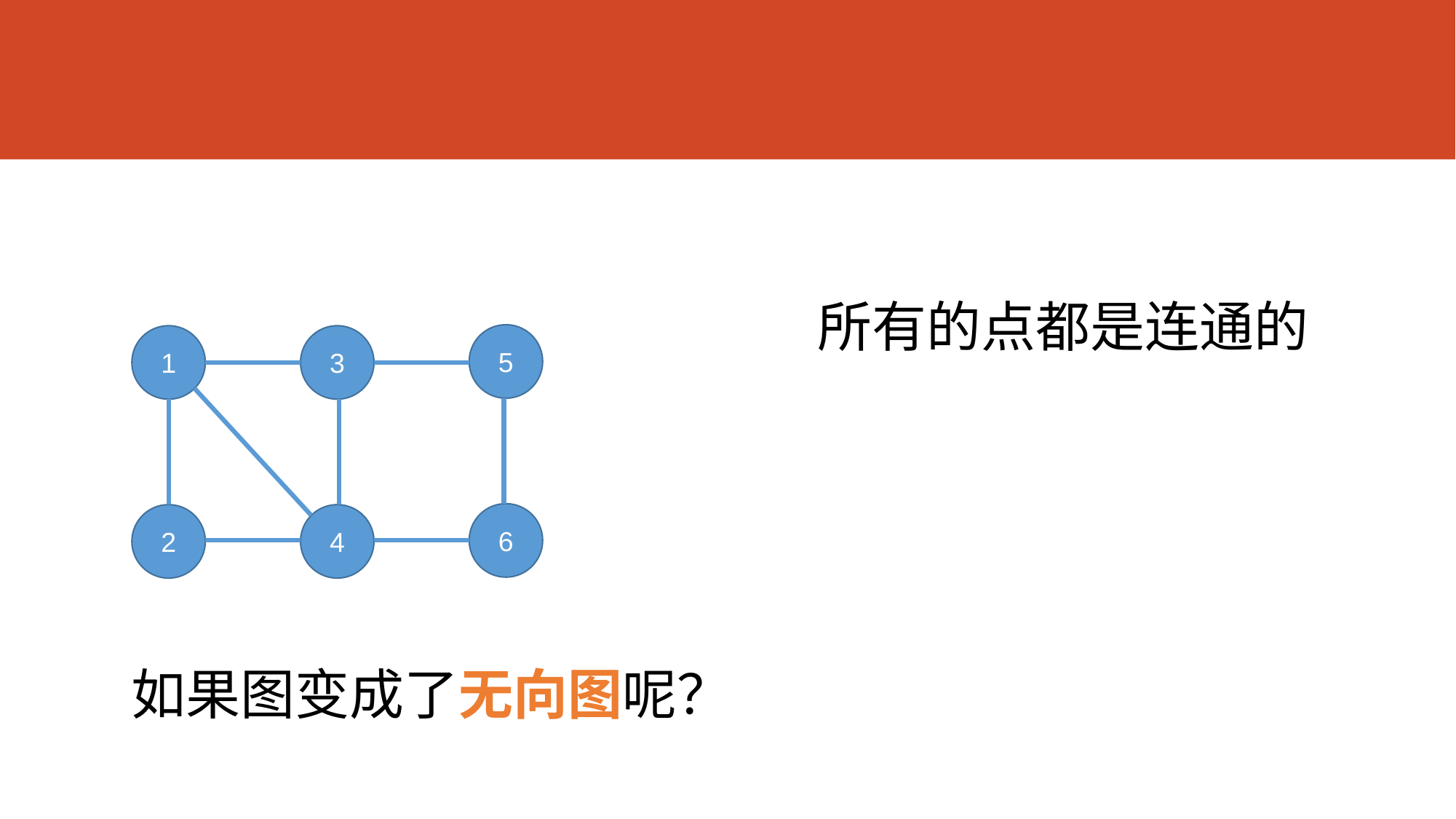

#
所有的点都是连通的
5
1
3
6
2
4
如果图变成了无向图呢？